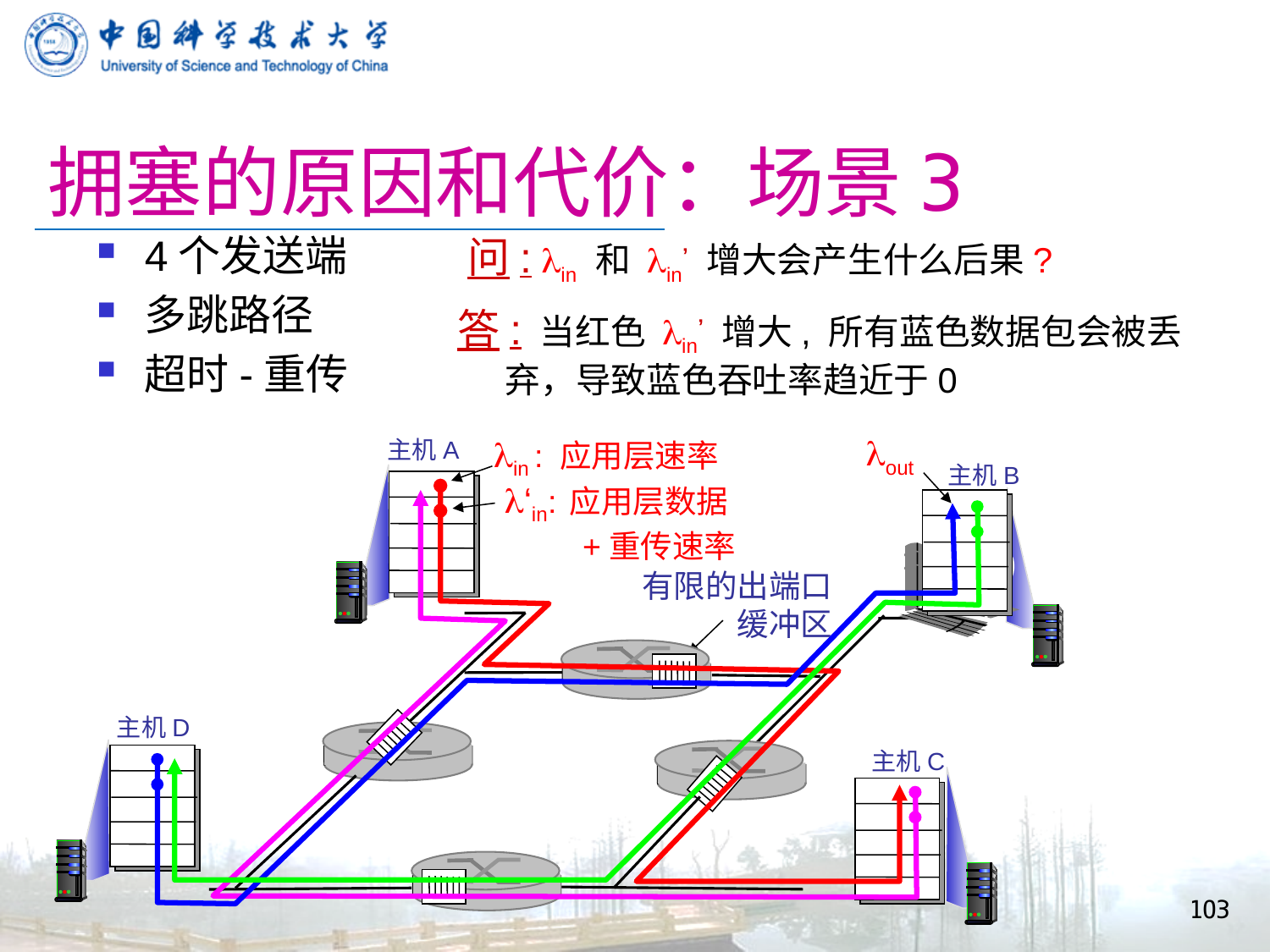

# 拥塞的原因和代价：场景3
4个发送端
多跳路径
超时-重传

问: λin 和 λin’ 增大会产生什么后果?
答: 当红色 λin’ 增大, 所有蓝色数据包会被丢弃，导致蓝色吞吐率趋近于0
λout
λin : 应用层速率
主机A
主机B

λ‘in: 应用层数据+重传速率

有限的出端口
缓冲区

主机D

主机C

103